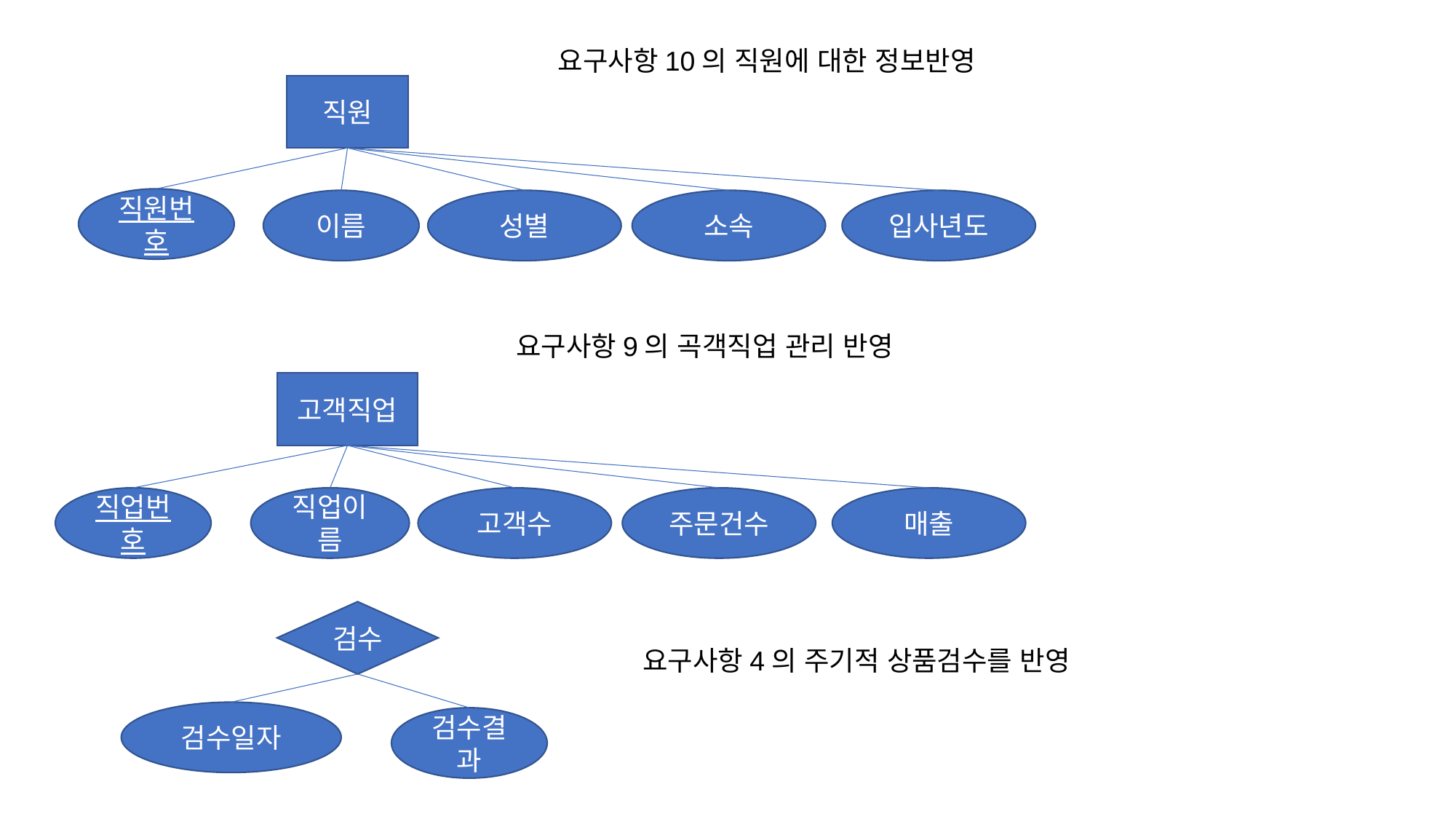

요구사항10의 직원에 대한 정보반영
직원
직원번호
이름
성별
소속
입사년도
요구사항9의 곡객직업 관리 반영
고객직업
직업번호
직업이름
고객수
주문건수
매출
검수
요구사항4의 주기적 상품검수를 반영
검수일자
검수결과